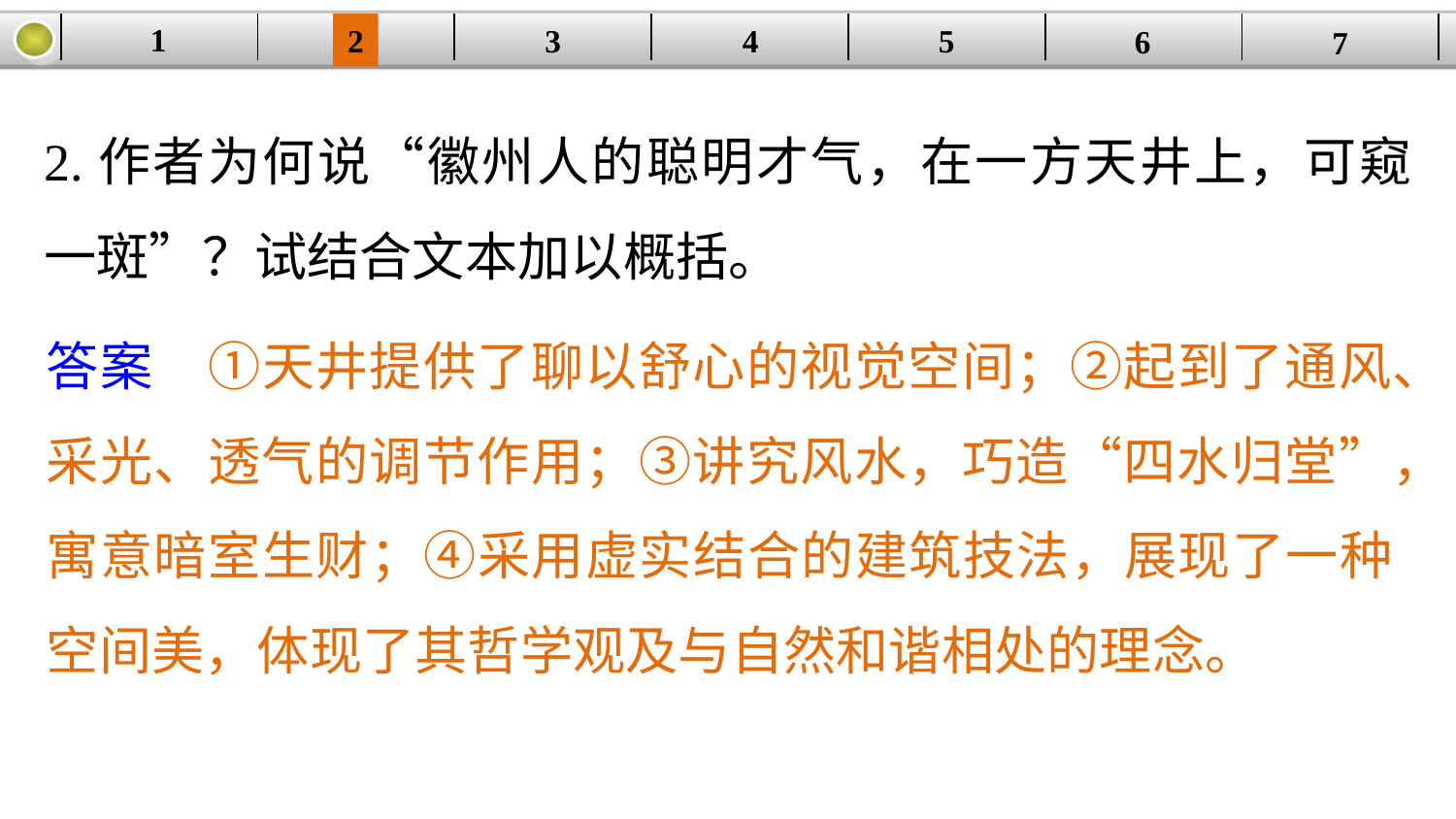

1
5
3
2
|  |  |  |  |  |  |  |
| --- | --- | --- | --- | --- | --- | --- |
4
6
7

2.作者为何说“徽州人的聪明才气，在一方天井上，可窥一斑”？试结合文本加以概括。
答案　①天井提供了聊以舒心的视觉空间；②起到了通风、采光、透气的调节作用；③讲究风水，巧造“四水归堂”，寓意暗室生财；④采用虚实结合的建筑技法，展现了一种空间美，体现了其哲学观及与自然和谐相处的理念。